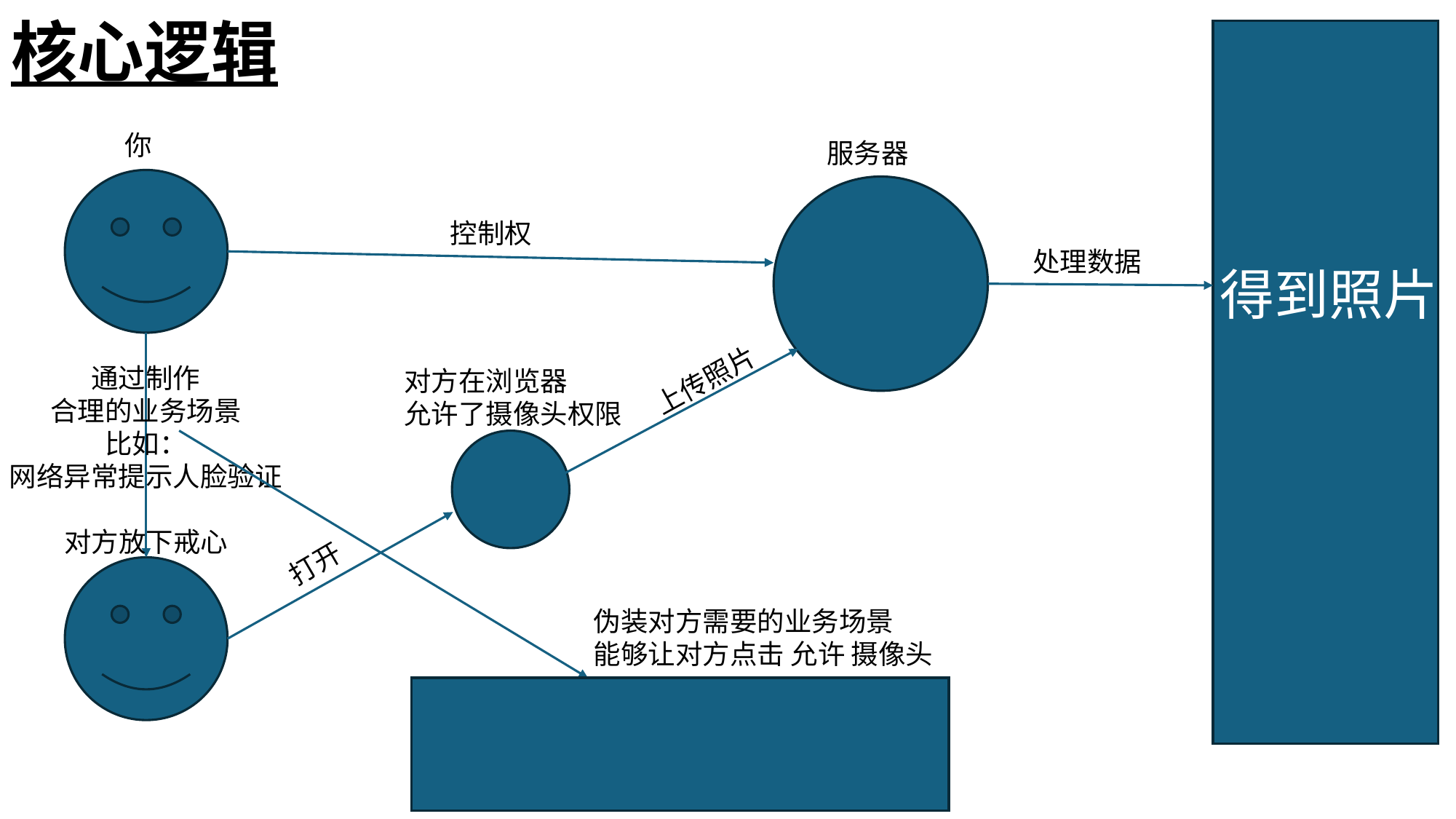

# 核心逻辑

你
服务器

控制权
得到照片
处理数据
通过制作
合理的业务场景
比如：
网络异常提示人脸验证
上传照片
对方在浏览器
允许了摄像头权限

打开
对方放下戒心

伪装对方需要的业务场景
能够让对方点击 允许 摄像头